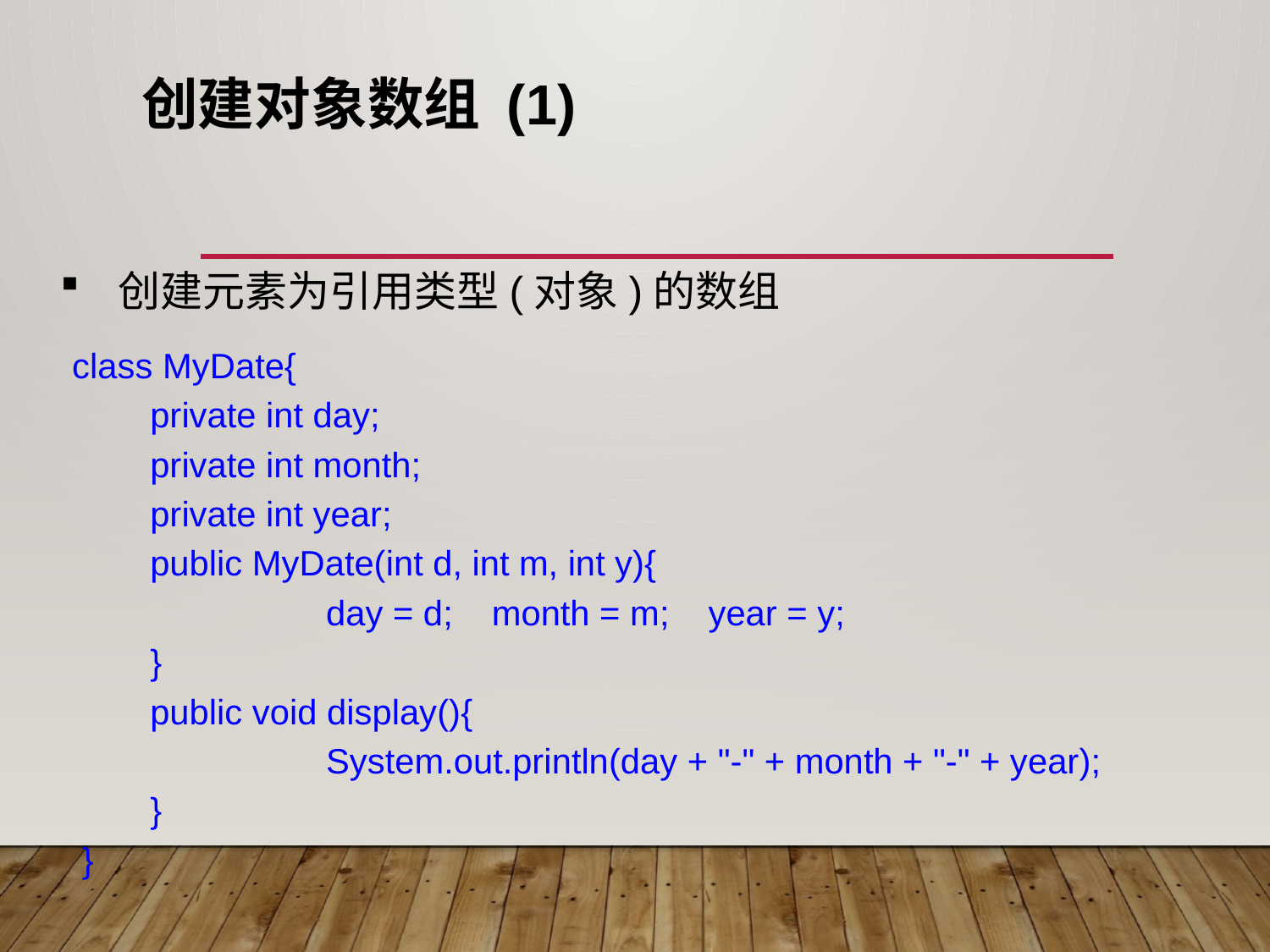

# 创建对象数组 (1)
   创建元素为引用类型(对象)的数组
class MyDate{
        private int day;
        private int month;
        private int year;
        public MyDate(int d, int m, int y){
		day = d;    month = m;    year = y;
        }
        public void display(){
		System.out.println(day + "-" + month + "-" + year);
        }
 }